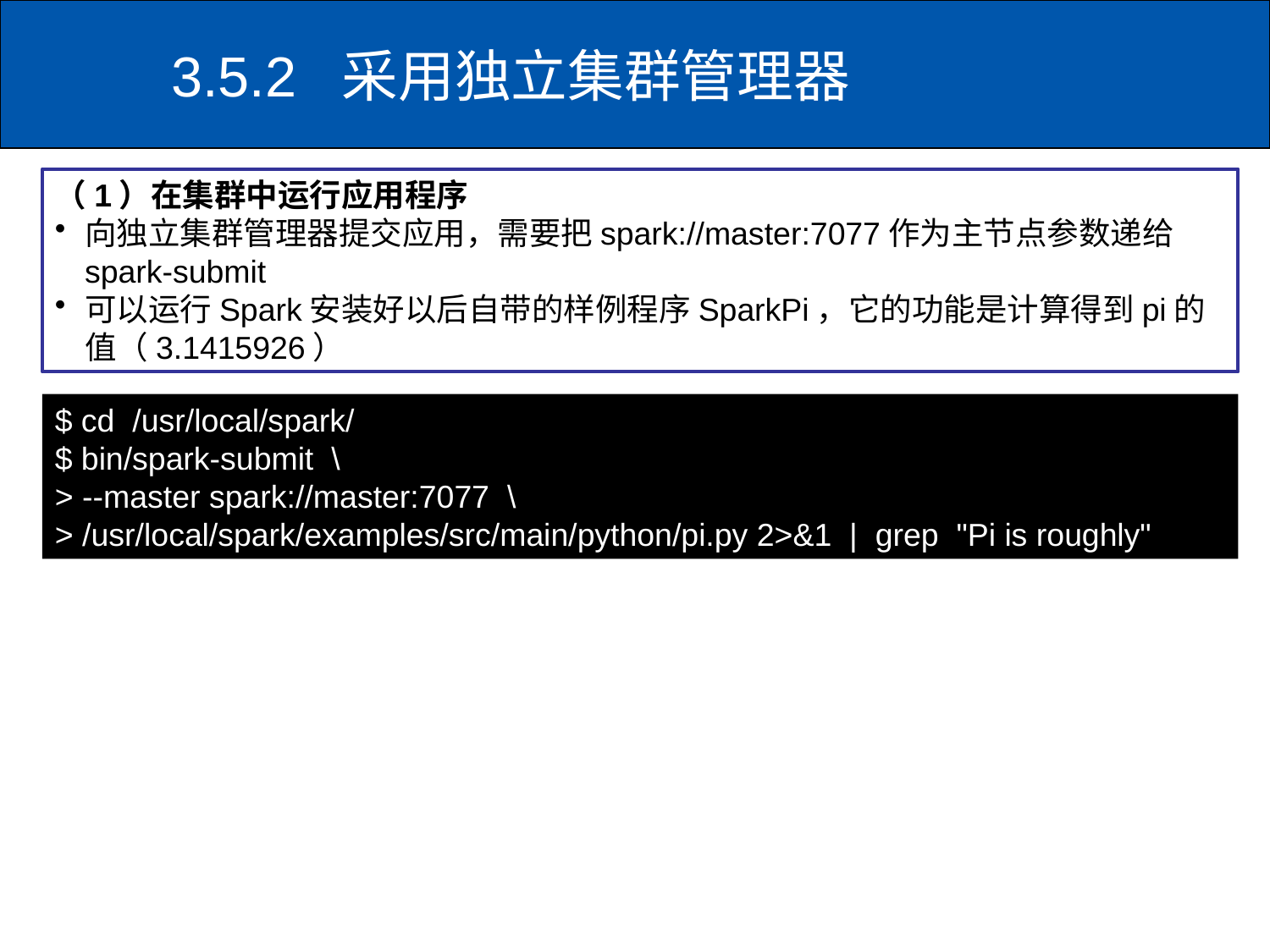

# 3.5.2  采用独立集群管理器
（1）在集群中运行应用程序
向独立集群管理器提交应用，需要把spark://master:7077作为主节点参数递给spark-submit
可以运行Spark安装好以后自带的样例程序SparkPi，它的功能是计算得到pi的值（3.1415926）
$ cd  /usr/local/spark/
$ bin/spark-submit  \
> --master spark://master:7077  \
> /usr/local/spark/examples/src/main/python/pi.py 2>&1  |  grep  "Pi is roughly"